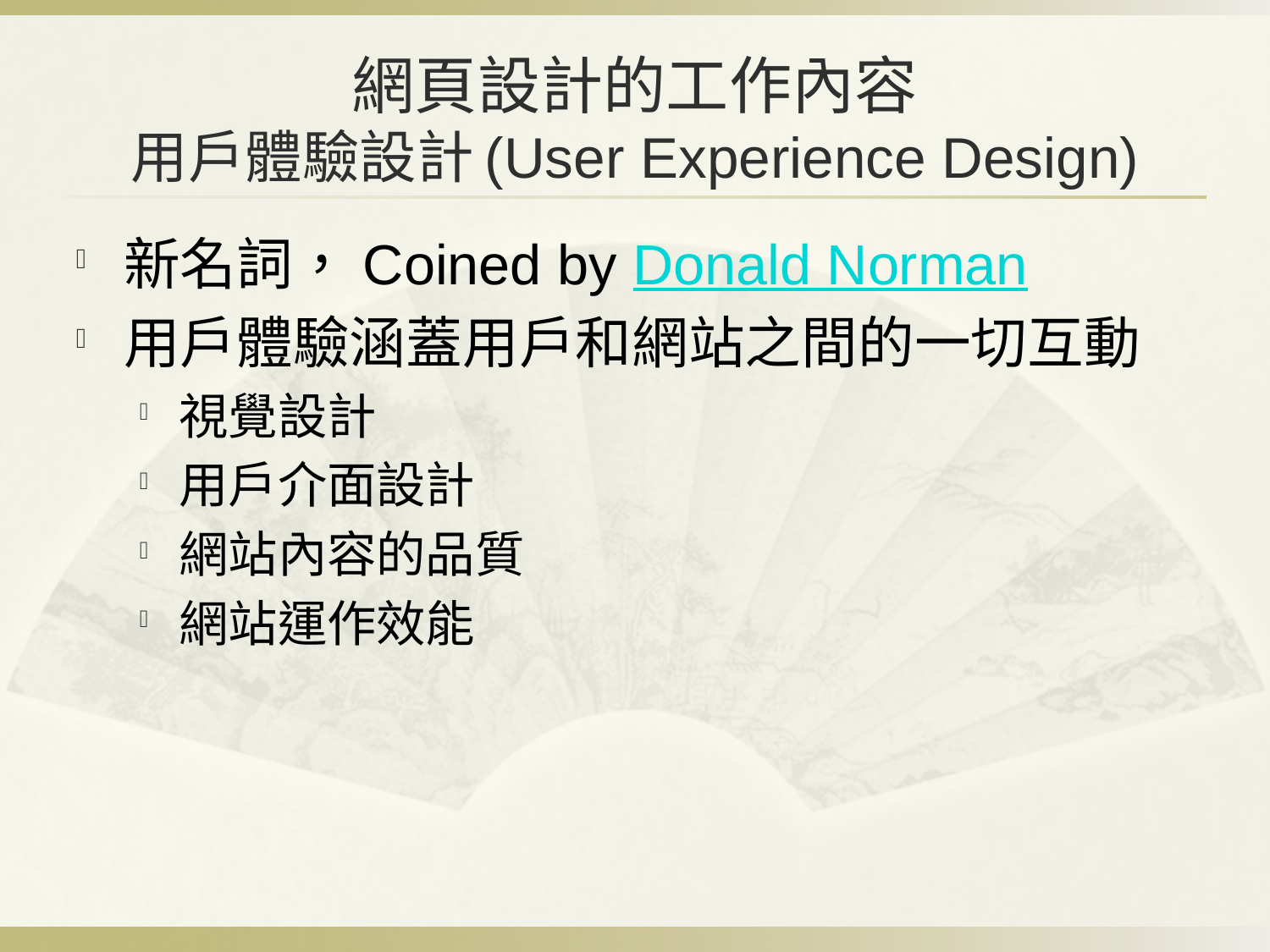

# 網頁設計的工作內容 用戶體驗設計(User Experience Design)
新名詞，Coined by Donald Norman
用戶體驗涵蓋用戶和網站之間的一切互動
視覺設計
用戶介面設計
網站內容的品質
網站運作效能